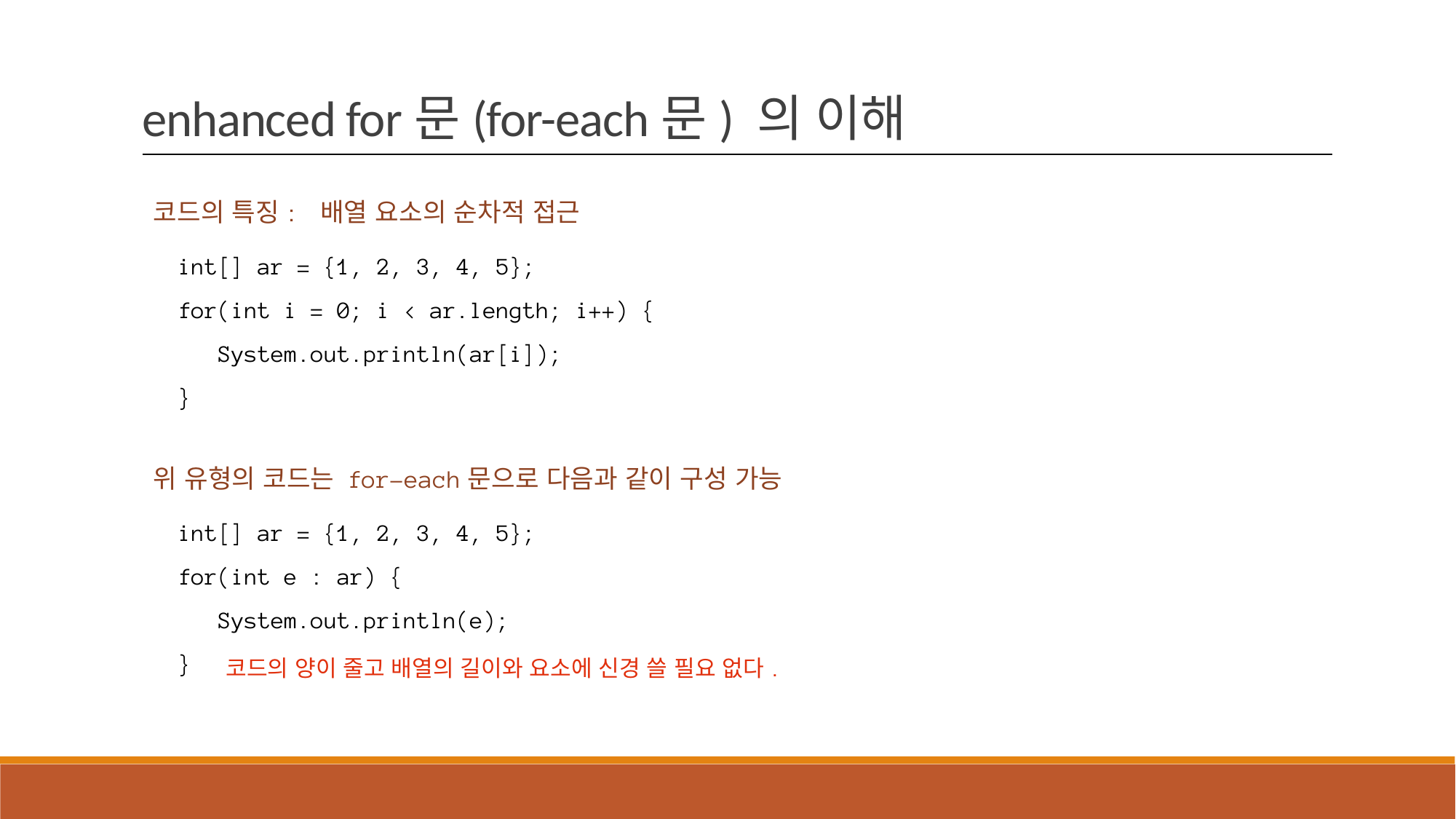

enhanced for문(for-each문) 의 이해
코드의 특징: 배열 요소의 순차적 접근
int[] ar = {1, 2, 3, 4, 5};
for(int i = 0; i < ar.length; i++) {
   System.out.println(ar[i]);
}
위 유형의 코드는 for-each문으로 다음과 같이 구성 가능
int[] ar = {1, 2, 3, 4, 5};
for(int e : ar) {
   System.out.println(e);
}
코드의 양이 줄고 배열의 길이와 요소에 신경 쓸 필요 없다.